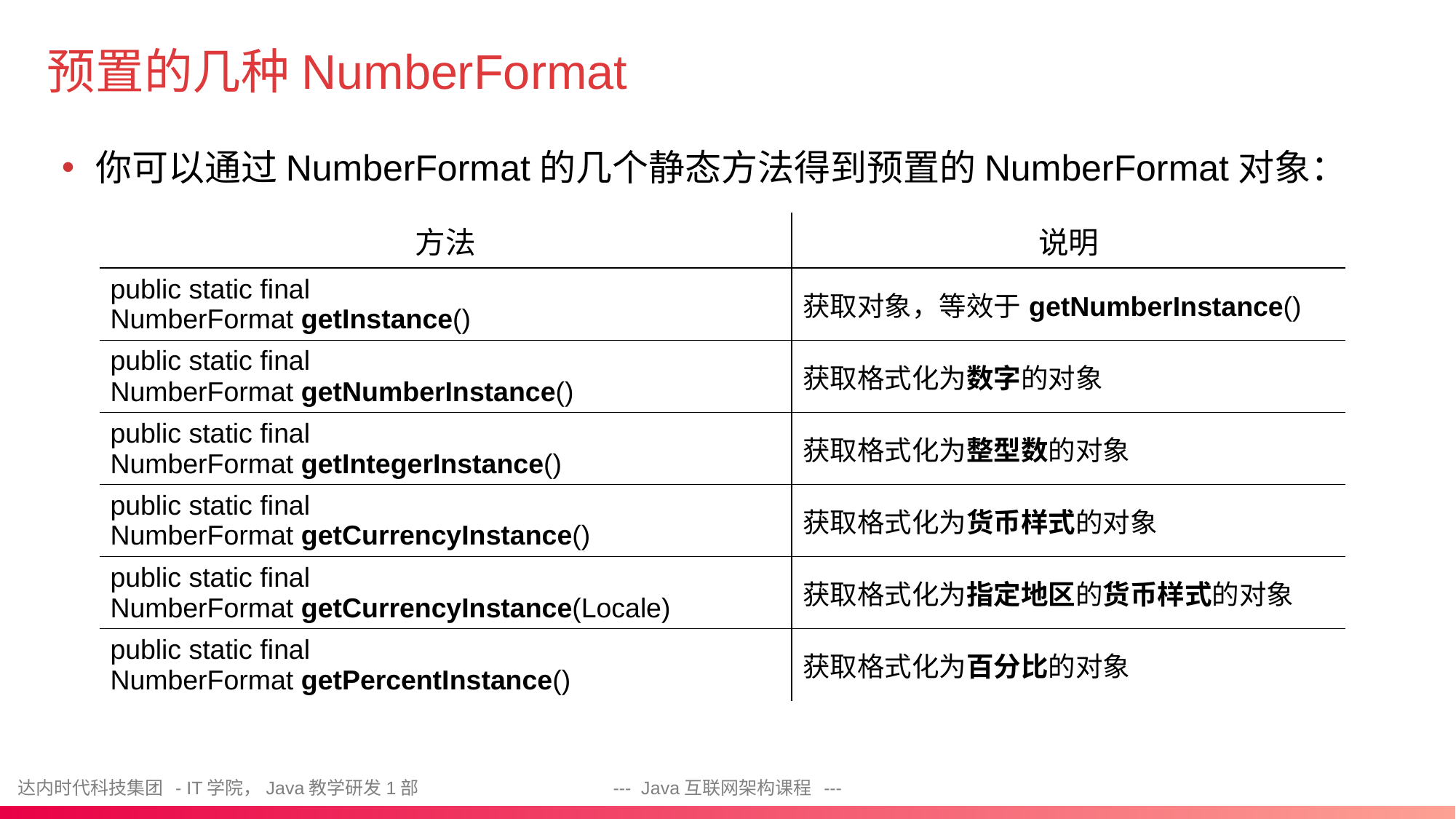

# 预置的几种NumberFormat
你可以通过NumberFormat的几个静态方法得到预置的NumberFormat对象：
| 方法 | 说明 |
| --- | --- |
| public static final NumberFormat getInstance() | 获取对象，等效于getNumberInstance() |
| public static final NumberFormat getNumberInstance() | 获取格式化为数字的对象 |
| public static final NumberFormat getIntegerInstance() | 获取格式化为整型数的对象 |
| public static final NumberFormat getCurrencyInstance() | 获取格式化为货币样式的对象 |
| public static final NumberFormat getCurrencyInstance(Locale) | 获取格式化为指定地区的货币样式的对象 |
| public static final NumberFormat getPercentInstance() | 获取格式化为百分比的对象 |